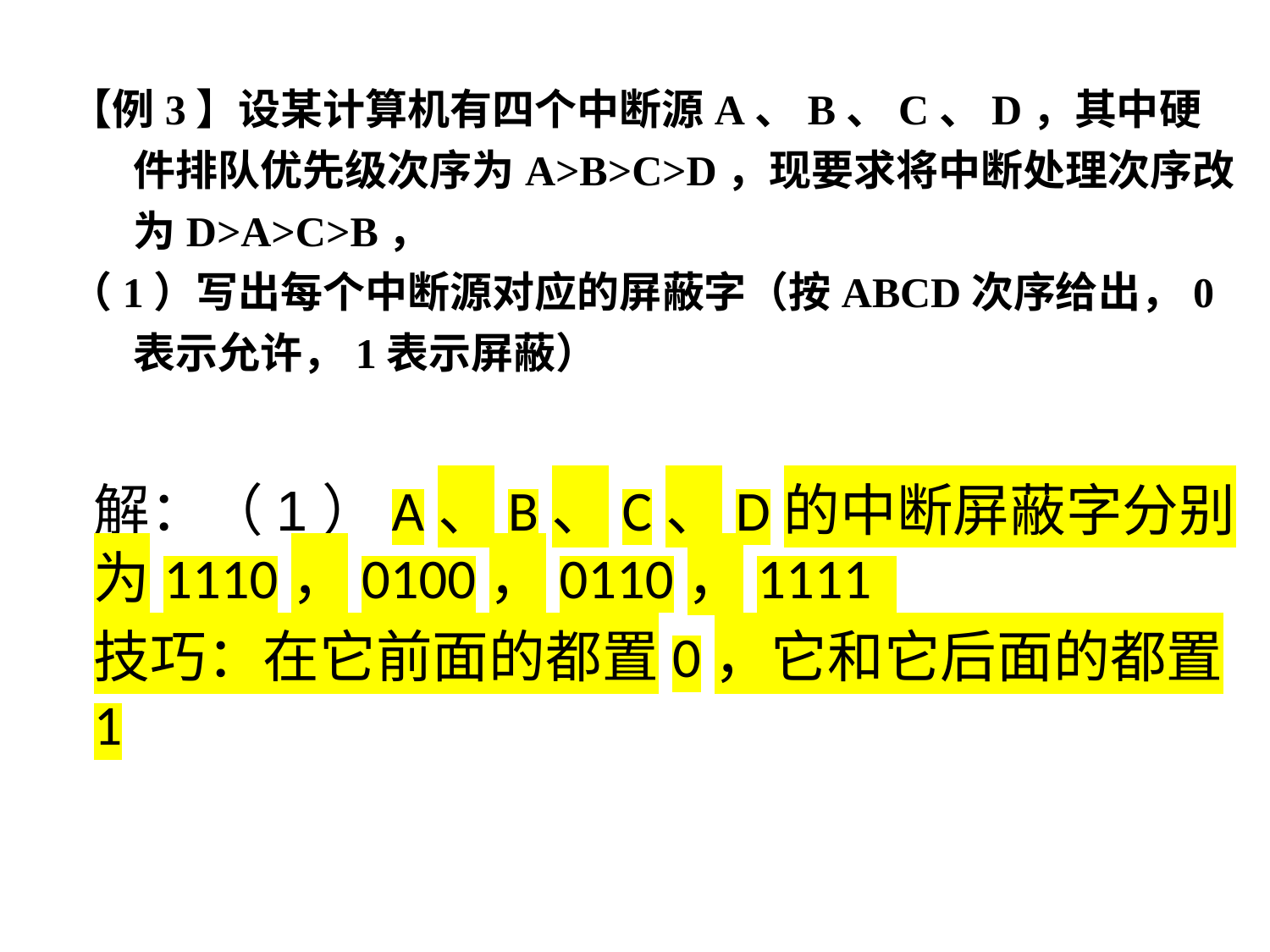

【例3】设某计算机有四个中断源A、B、C、D，其中硬件排队优先级次序为A>B>C>D，现要求将中断处理次序改为D>A>C>B，
（1）写出每个中断源对应的屏蔽字（按ABCD次序给出，0表示允许，1表示屏蔽）
解：（1）A、B、C、D的中断屏蔽字分别为1110，0100，0110，1111
技巧：在它前面的都置0，它和它后面的都置1